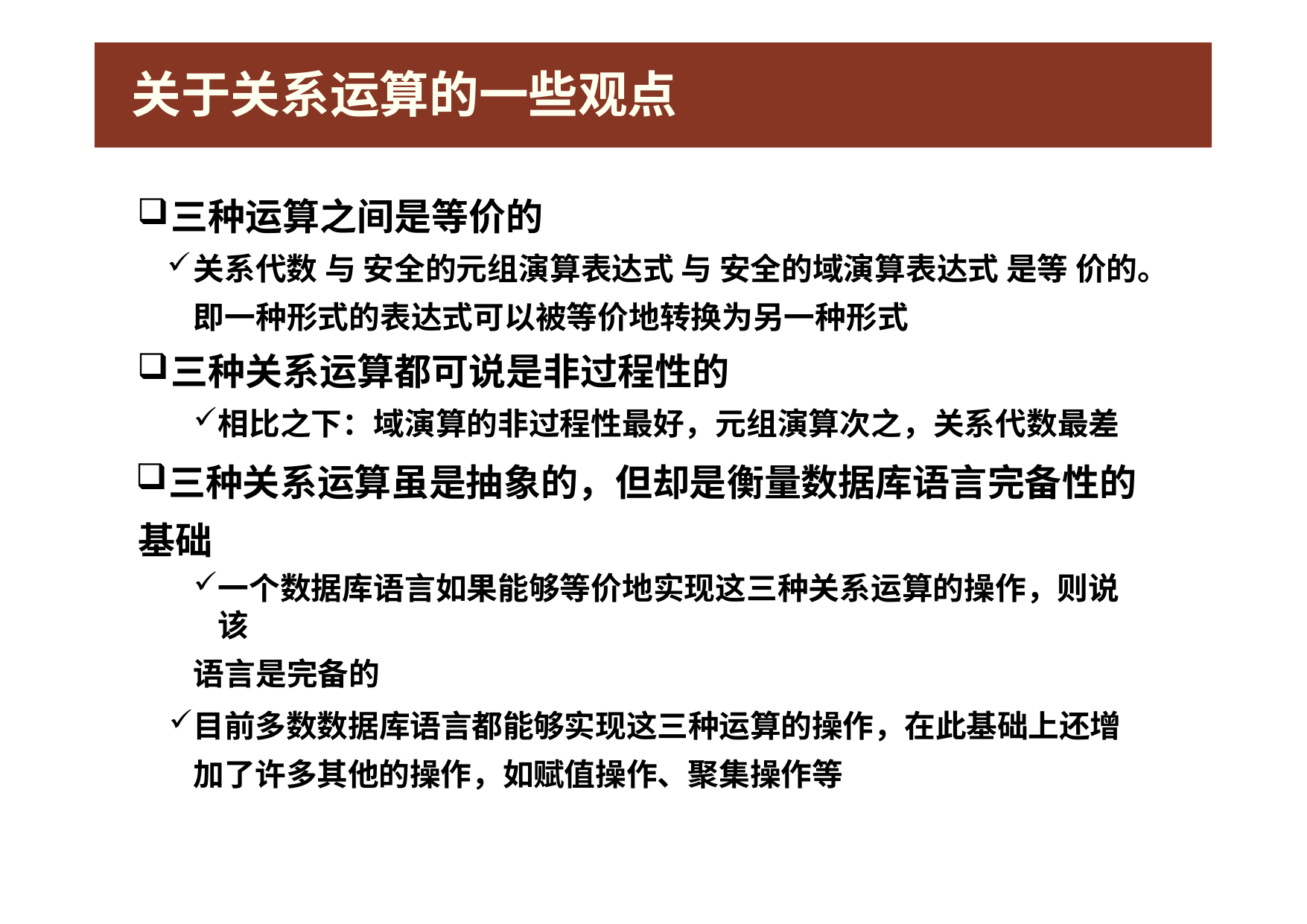

# 关于关系运算的一些观点
三种运算之间是等价的
关系代数 与 安全的元组演算表达式 与 安全的域演算表达式 是等 价的。即一种形式的表达式可以被等价地转换为另一种形式
三种关系运算都可说是非过程性的
相比之下：域演算的非过程性最好，元组演算次之，关系代数最差
三种关系运算虽是抽象的，但却是衡量数据库语言完备性的 基础
一个数据库语言如果能够等价地实现这三种关系运算的操作，则说该
语言是完备的
目前多数数据库语言都能够实现这三种运算的操作，在此基础上还增 加了许多其他的操作，如赋值操作、聚集操作等